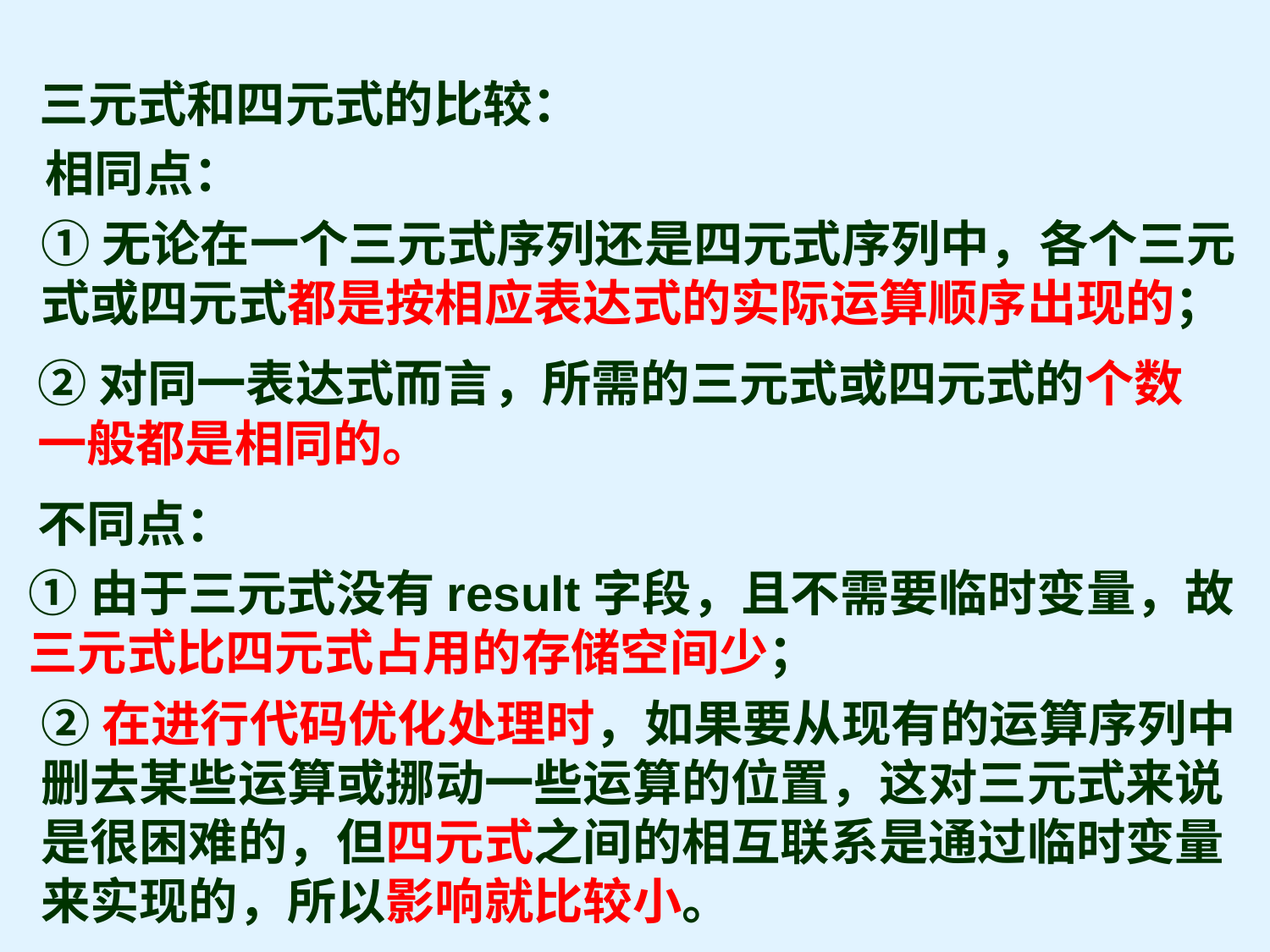

三元式和四元式的比较：
相同点：
①无论在一个三元式序列还是四元式序列中，各个三元
式或四元式都是按相应表达式的实际运算顺序出现的；
②对同一表达式而言，所需的三元式或四元式的个数  一般都是相同的。
不同点：
①由于三元式没有result字段，且不需要临时变量，故
三元式比四元式占用的存储空间少；
②在进行代码优化处理时，如果要从现有的运算序列中
删去某些运算或挪动一些运算的位置，这对三元式来说
是很困难的，但四元式之间的相互联系是通过临时变量
来实现的，所以影响就比较小。